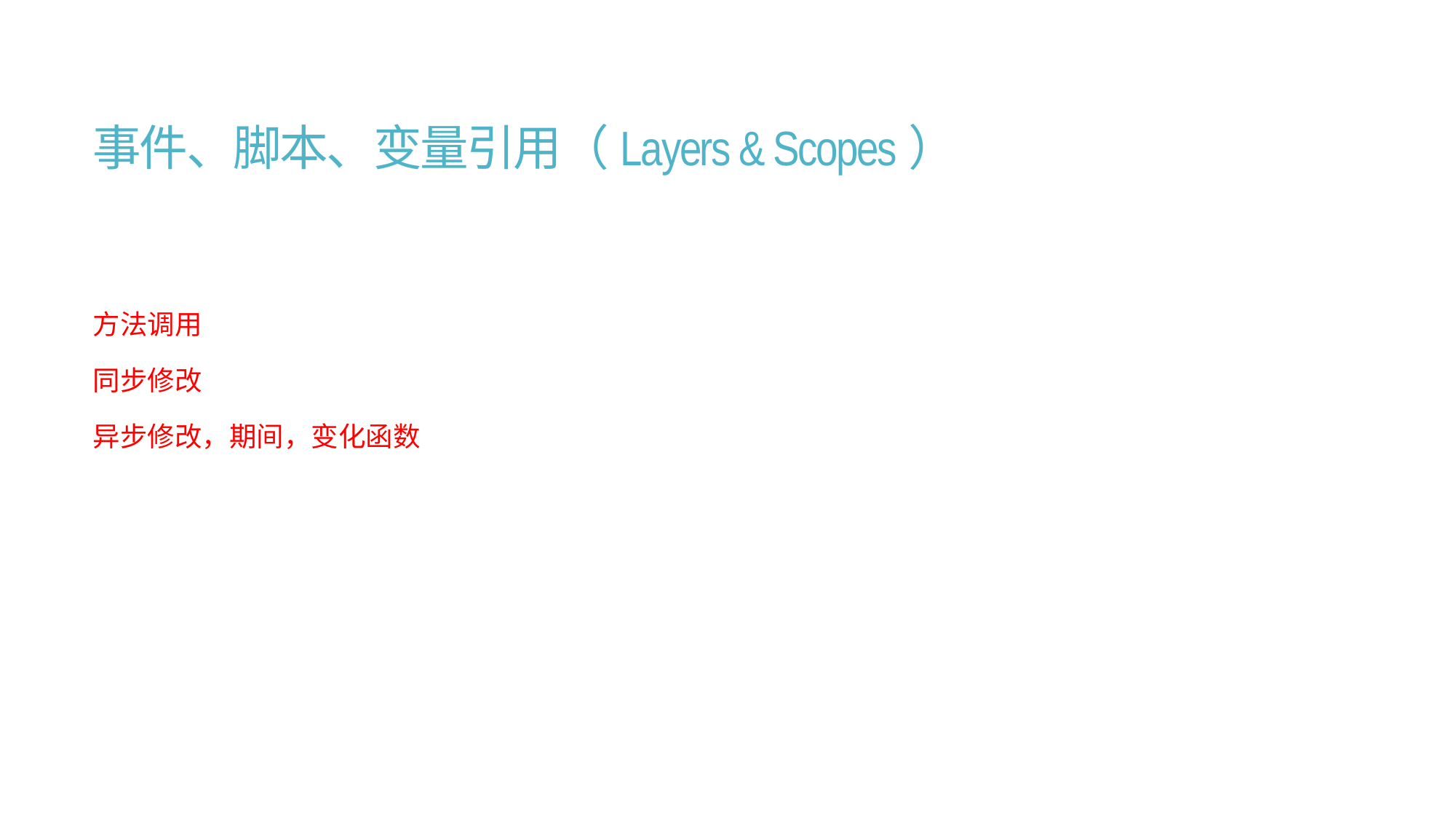

# 事件、脚本、变量引用（Layers & Scopes）

方法调用
同步修改
异步修改，期间，变化函数